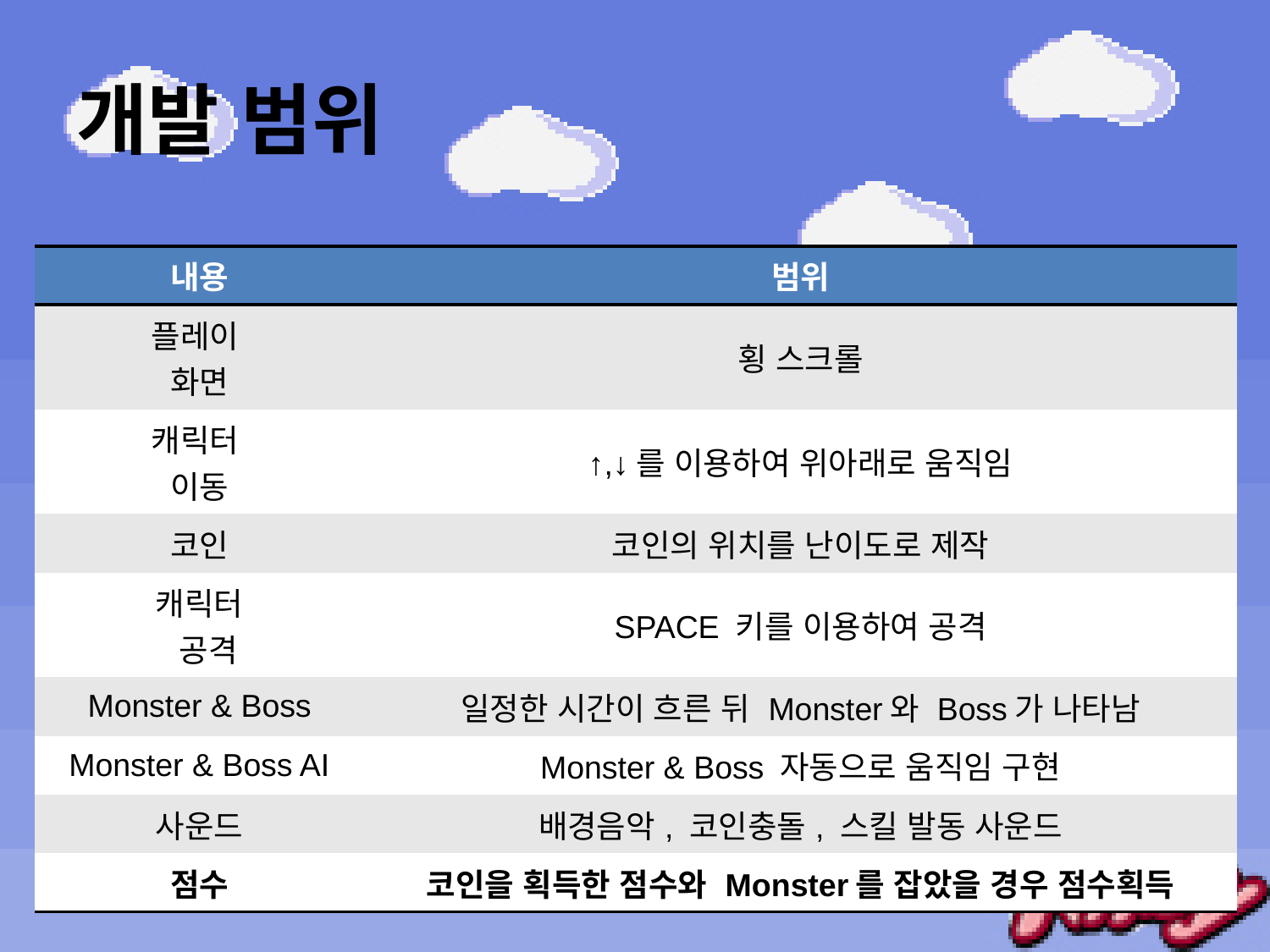

# 개발 범위
| 내용 | 범위 |
| --- | --- |
| 플레이 화면 | 횡 스크롤 |
| 캐릭터 이동 | ↑,↓를 이용하여 위아래로 움직임 |
| 코인 | 코인의 위치를 난이도로 제작 |
| 캐릭터 공격 | SPACE 키를 이용하여 공격 |
| Monster & Boss | 일정한 시간이 흐른 뒤 Monster와 Boss가 나타남 |
| Monster & Boss AI | Monster & Boss 자동으로 움직임 구현 |
| 사운드 | 배경음악, 코인충돌, 스킬 발동 사운드 |
| 점수 | 코인을 획득한 점수와 Monster를 잡았을 경우 점수획득 |